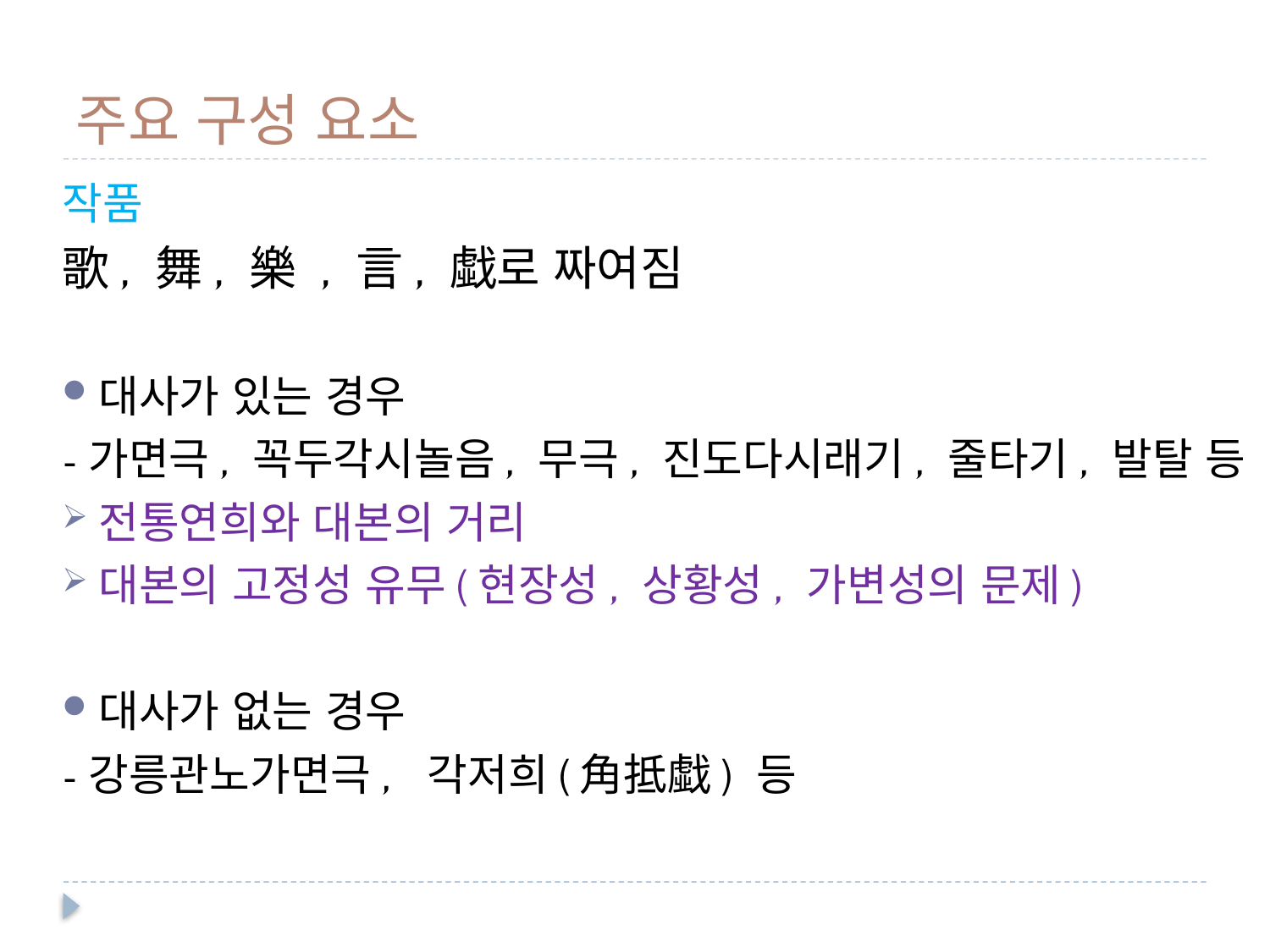

# 주요 구성 요소
작품
歌, 舞, 樂 , 言, 戱로 짜여짐

대사가 있는 경우
-가면극, 꼭두각시놀음, 무극, 진도다시래기, 줄타기, 발탈 등
전통연희와 대본의 거리
대본의 고정성 유무(현장성, 상황성, 가변성의 문제)

대사가 없는 경우
-강릉관노가면극,  각저희(角抵戱) 등